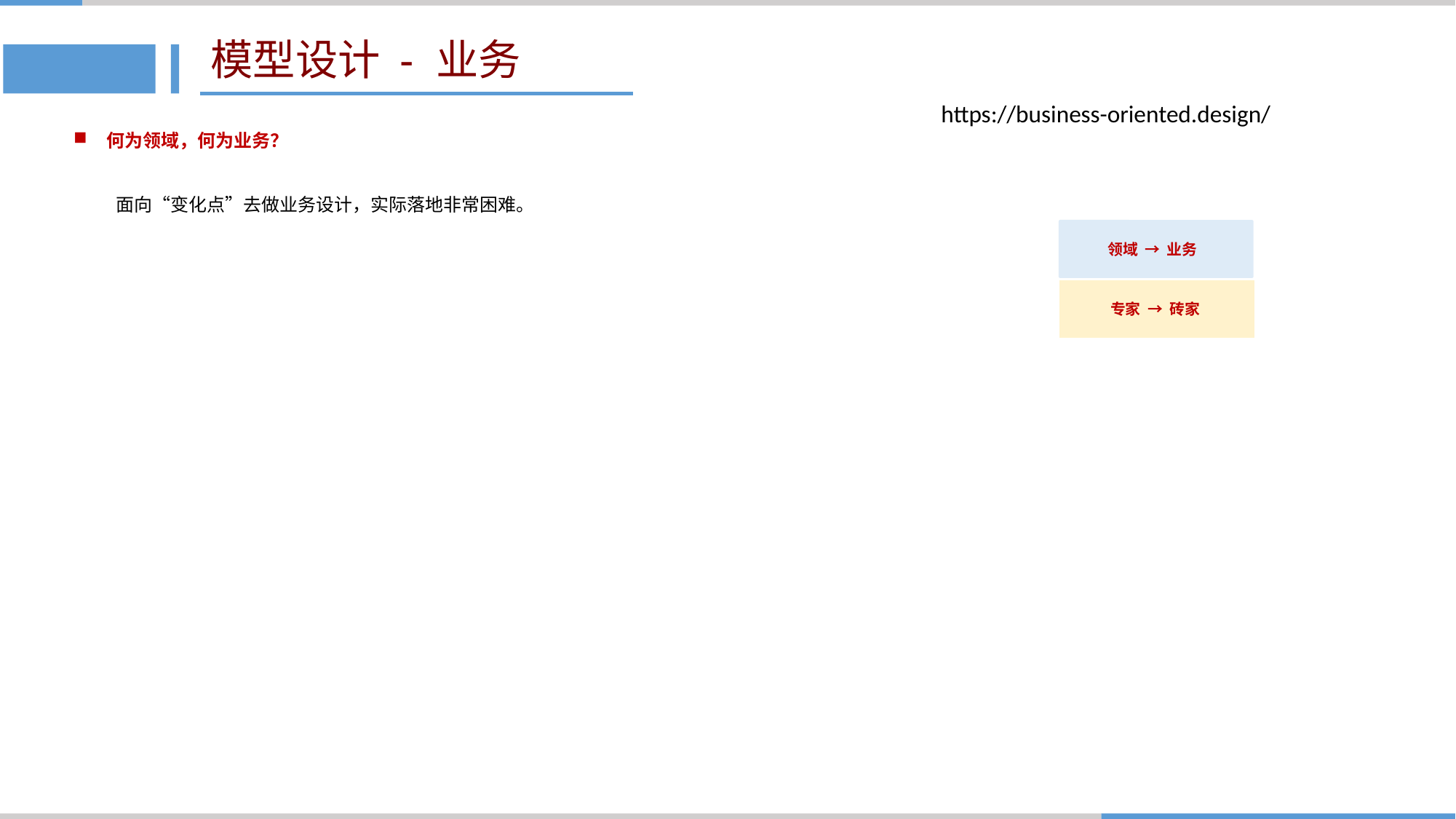

# 模型设计 - 业务

https://business-oriented.design/
  何为领域，何为业务？
面向“变化点”去做业务设计，实际落地非常困难。
领域  →  业务
专家  →  砖家